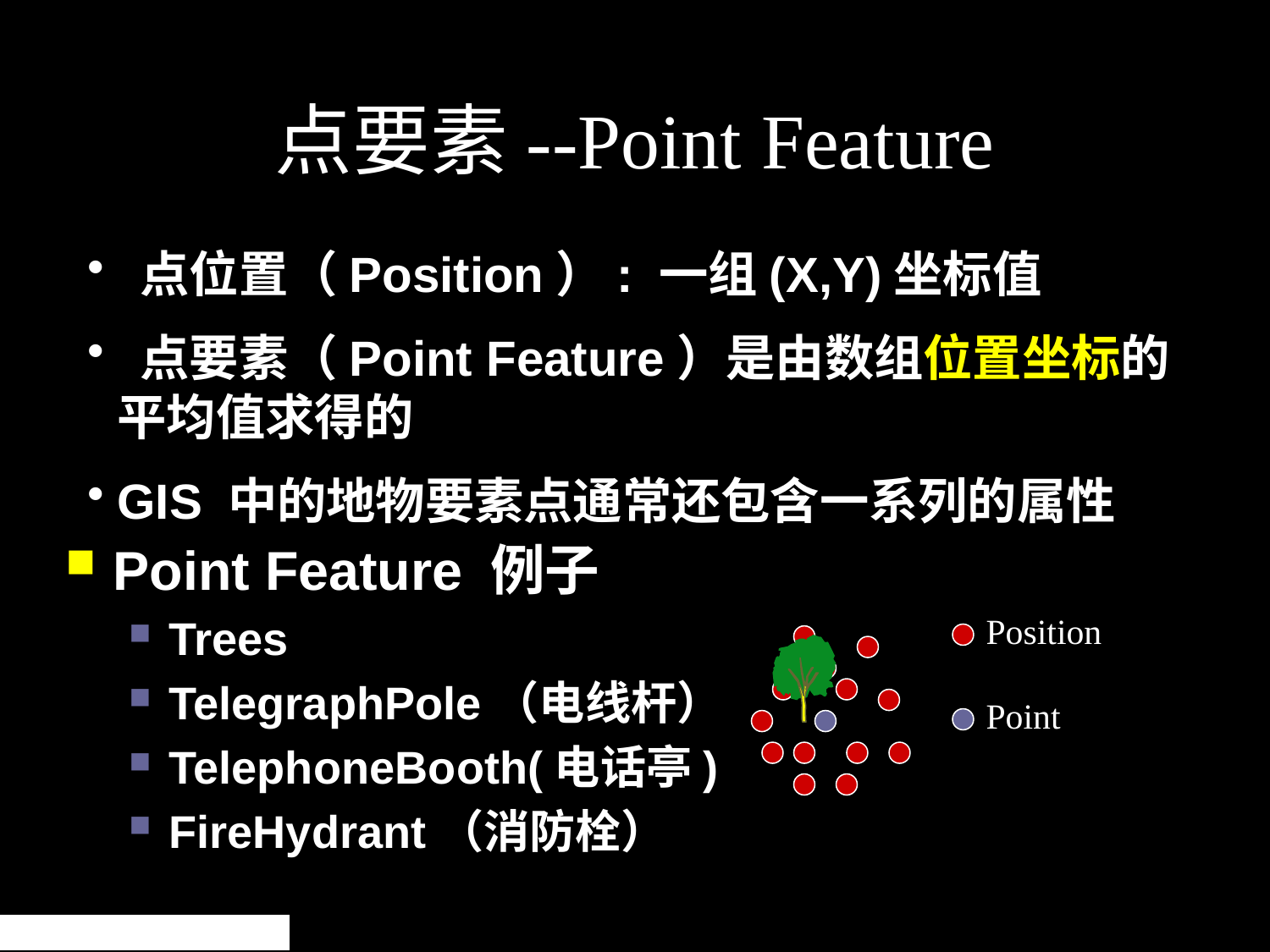

# 点要素--Point Feature
 点位置（Position）: 一组(X,Y)坐标值
 点要素（Point Feature）是由数组位置坐标的平均值求得的
GIS 中的地物要素点通常还包含一系列的属性
Point Feature 例子
Trees
TelegraphPole（电线杆）
TelephoneBooth(电话亭)
FireHydrant（消防栓）
Position

Point